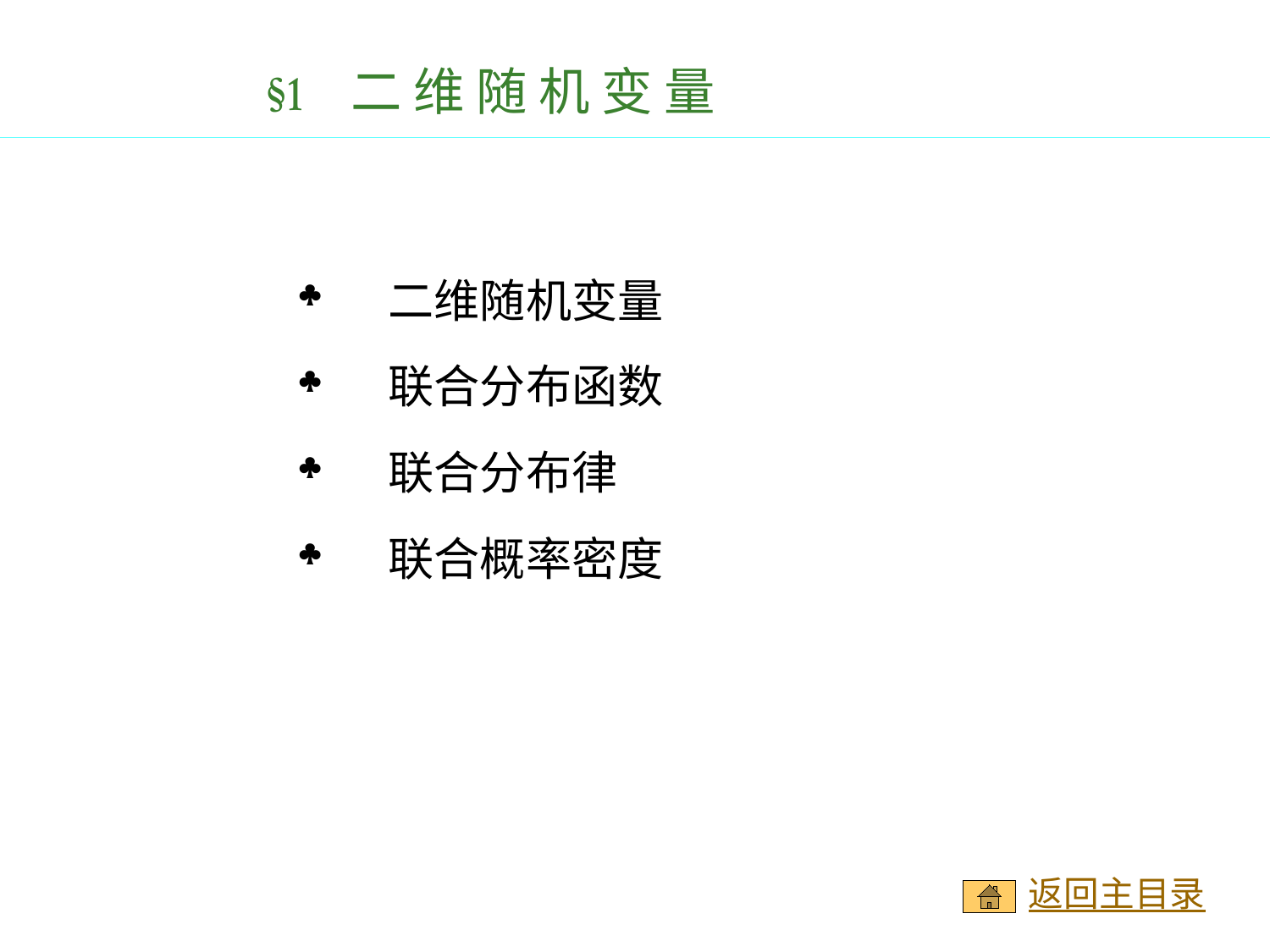

# §1   二 维 随 机 变 量
   二维随机变量
   联合分布函数
   联合分布律
   联合概率密度
返回主目录